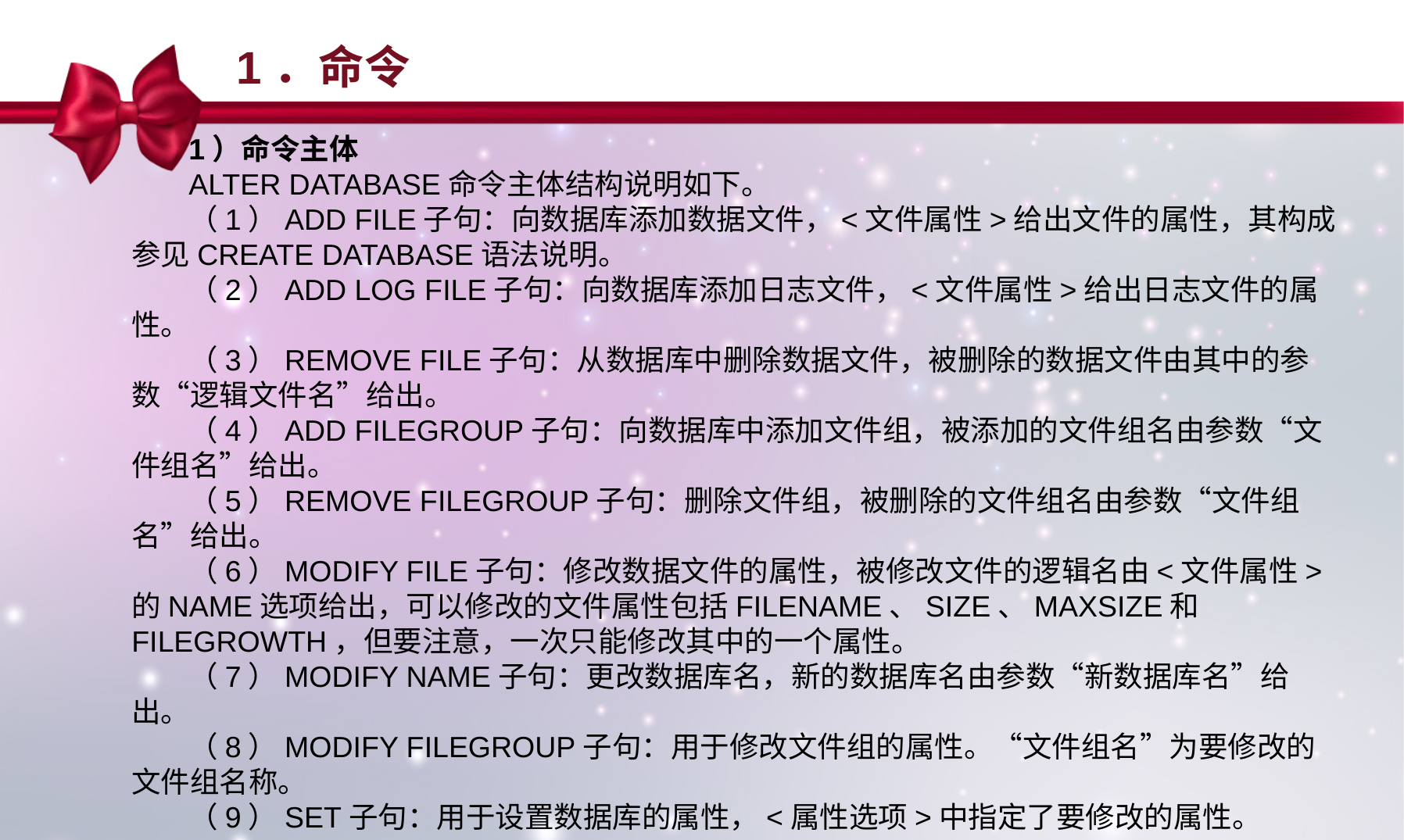

1．命令
1）命令主体
ALTER DATABASE命令主体结构说明如下。
（1）ADD FILE子句：向数据库添加数据文件，<文件属性>给出文件的属性，其构成参见CREATE DATABASE语法说明。
（2）ADD LOG FILE子句：向数据库添加日志文件，<文件属性>给出日志文件的属性。
（3）REMOVE FILE子句：从数据库中删除数据文件，被删除的数据文件由其中的参数“逻辑文件名”给出。
（4）ADD FILEGROUP子句：向数据库中添加文件组，被添加的文件组名由参数“文件组名”给出。
（5）REMOVE FILEGROUP子句：删除文件组，被删除的文件组名由参数“文件组名”给出。
（6）MODIFY FILE子句：修改数据文件的属性，被修改文件的逻辑名由<文件属性>的NAME选项给出，可以修改的文件属性包括FILENAME、SIZE、MAXSIZE和FILEGROWTH，但要注意，一次只能修改其中的一个属性。
（7）MODIFY NAME子句：更改数据库名，新的数据库名由参数“新数据库名”给出。
（8）MODIFY FILEGROUP子句：用于修改文件组的属性。“文件组名”为要修改的文件组名称。
（9）SET子句：用于设置数据库的属性，<属性选项>中指定了要修改的属性。